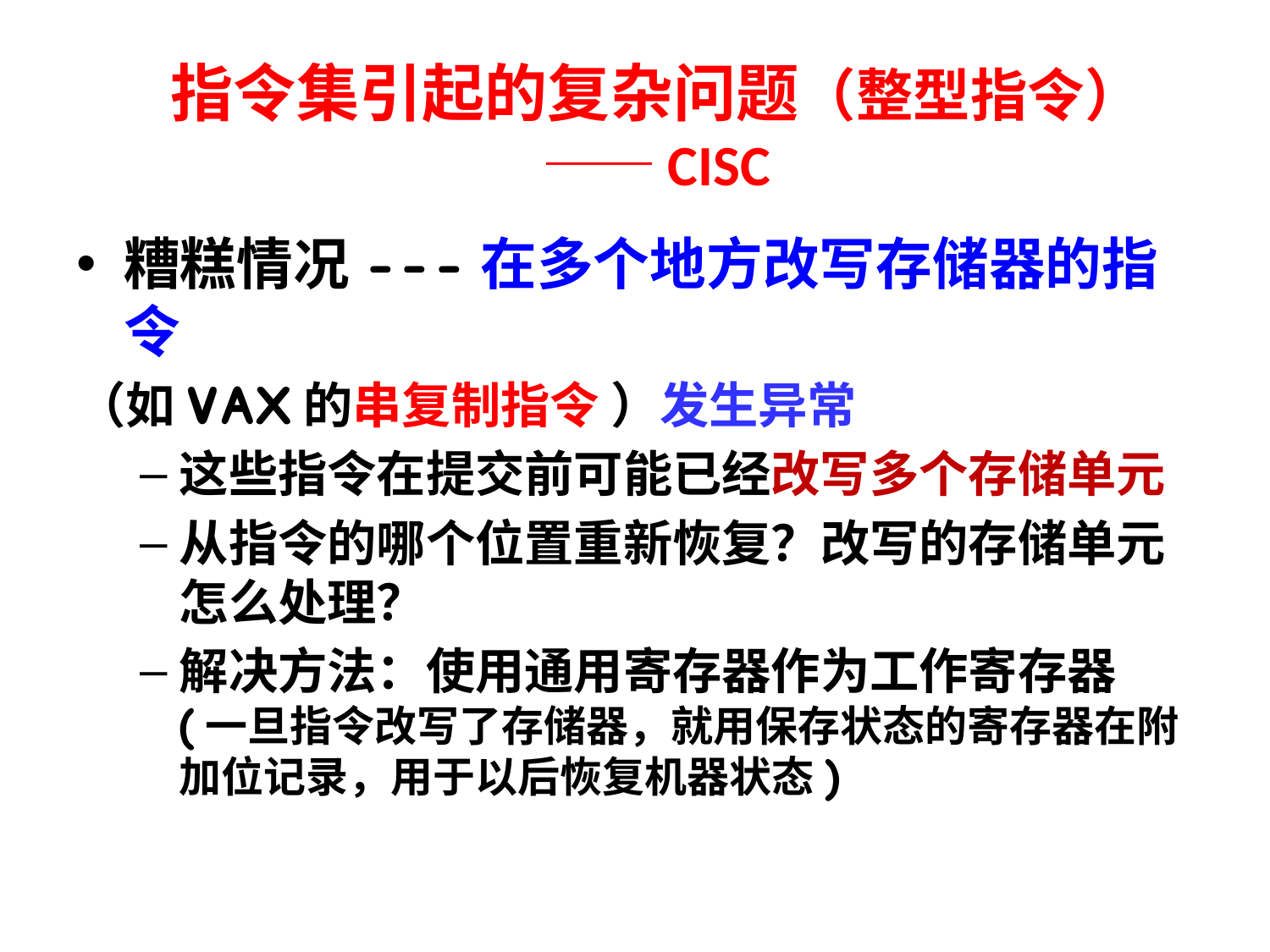

# 指令集引起的复杂问题（整型指令） ——CISC
糟糕情况---在多个地方改写存储器的指令
（如VAX的串复制指令 ）发生异常
这些指令在提交前可能已经改写多个存储单元
从指令的哪个位置重新恢复？改写的存储单元怎么处理？
解决方法：使用通用寄存器作为工作寄存器 (一旦指令改写了存储器，就用保存状态的寄存器在附加位记录，用于以后恢复机器状态)
34